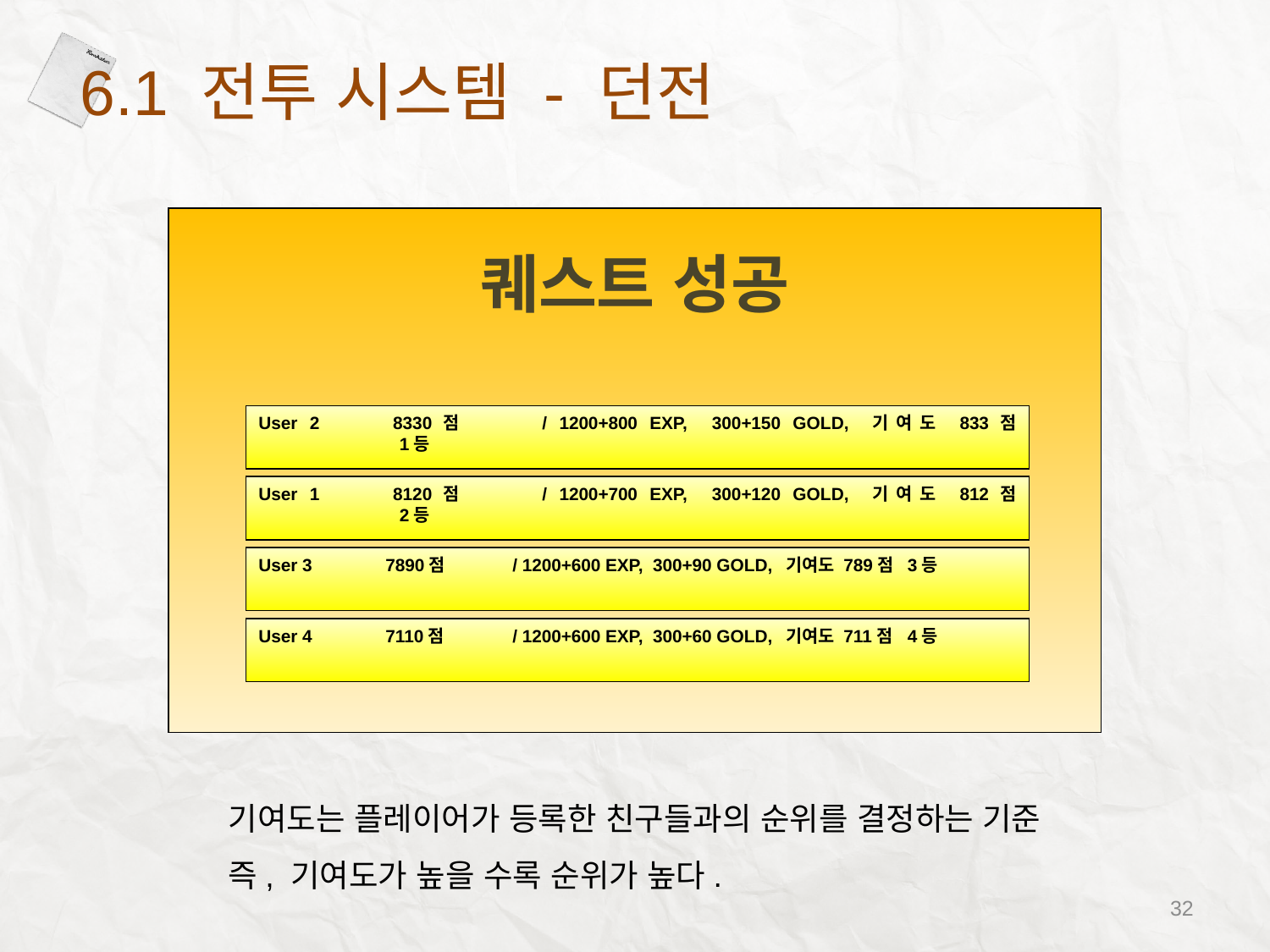

6.1 전투 시스템 - 던전

퀘스트 성공
User 2	8330점	/ 1200+800 EXP,  300+150 GOLD, 기여도 833점	  1등
User 1	8120점	/ 1200+700 EXP,  300+120 GOLD, 기여도 812점	  2등
User 3	7890점	/ 1200+600 EXP,  300+90 GOLD,  기여도 789점	  3등
User 4	7110점	/ 1200+600 EXP,  300+60 GOLD,  기여도 711점	  4등
기여도는 플레이어가 등록한 친구들과의 순위를 결정하는 기준
즉, 기여도가 높을 수록 순위가 높다.
32